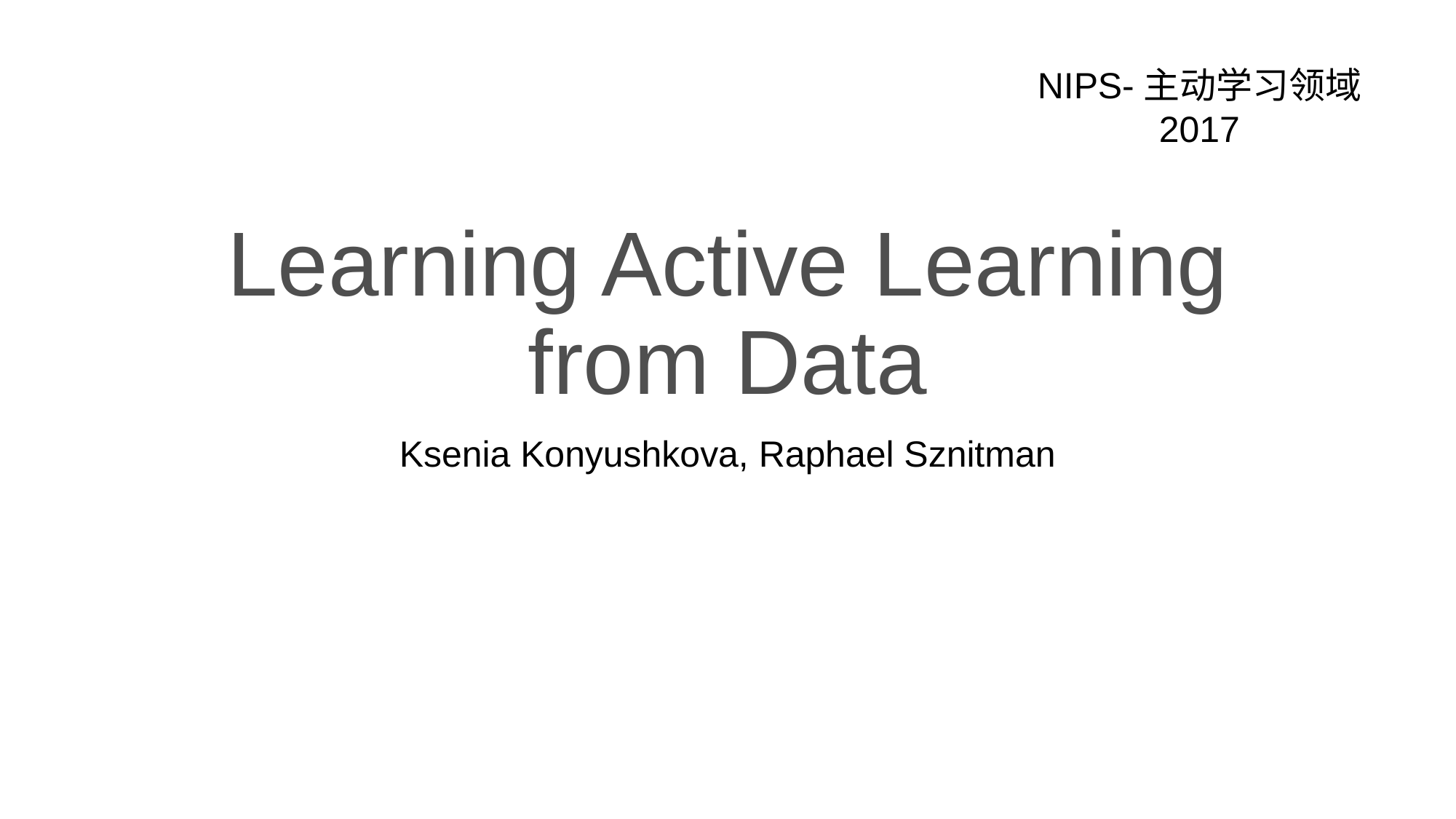

NIPS-主动学习领域
2017
# Learning Active Learning from Data
Ksenia Konyushkova, Raphael Sznitman